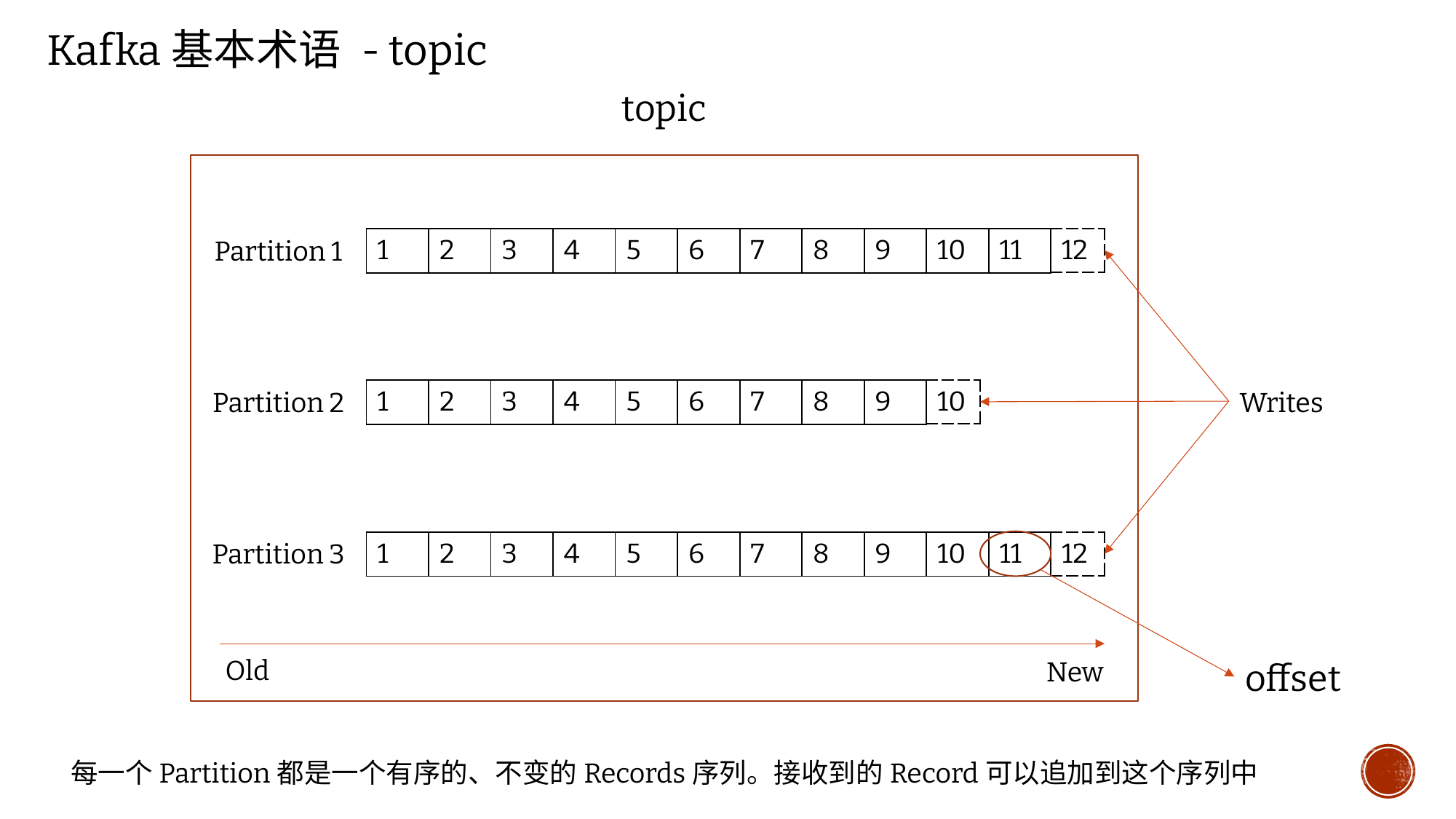

Kafka基本术语 - topic
topic

Partition 1
| 1 | 2 | 3 | 4 | 5 | 6 | 7 | 8 | 9 | 10 | 11 |
| --- | --- | --- | --- | --- | --- | --- | --- | --- | --- | --- |
| 12 |
| --- |
Writes
Partition 2
| 1 | 2 | 3 | 4 | 5 | 6 | 7 | 8 | 9 |
| --- | --- | --- | --- | --- | --- | --- | --- | --- |
| 10 |
| --- |
Partition 3

| 1 | 2 | 3 | 4 | 5 | 6 | 7 | 8 | 9 | 10 | 11 |
| --- | --- | --- | --- | --- | --- | --- | --- | --- | --- | --- |
| 12 |
| --- |
Old
New
offset
每一个Partition都是一个有序的、不变的Records序列。接收到的Record可以追加到这个序列中